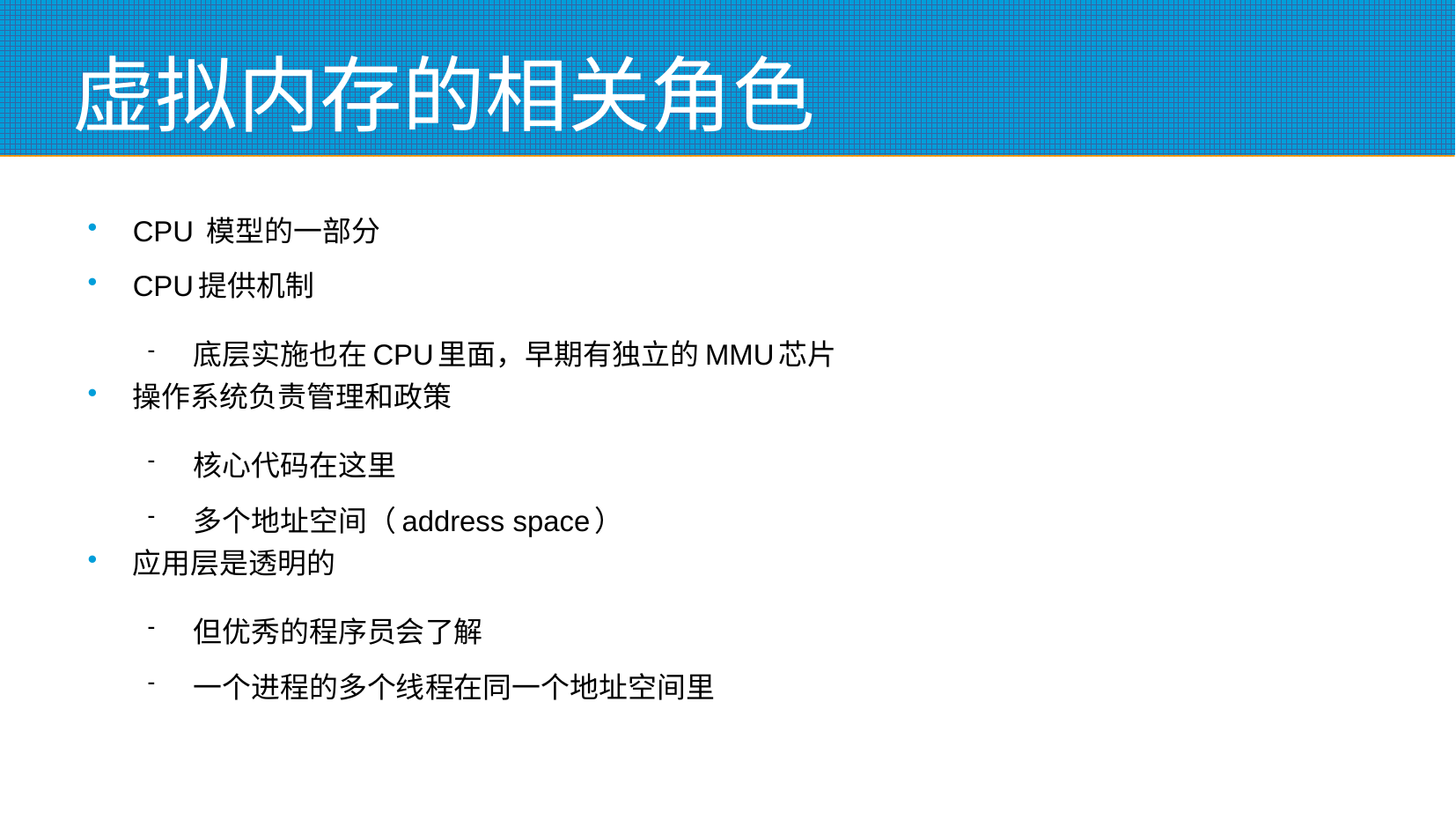

# 虚拟内存的相关角色
CPU 模型的一部分
CPU提供机制
底层实施也在CPU里面，早期有独立的MMU芯片
操作系统负责管理和政策
核心代码在这里
多个地址空间（address space）
应用层是透明的
但优秀的程序员会了解
一个进程的多个线程在同一个地址空间里